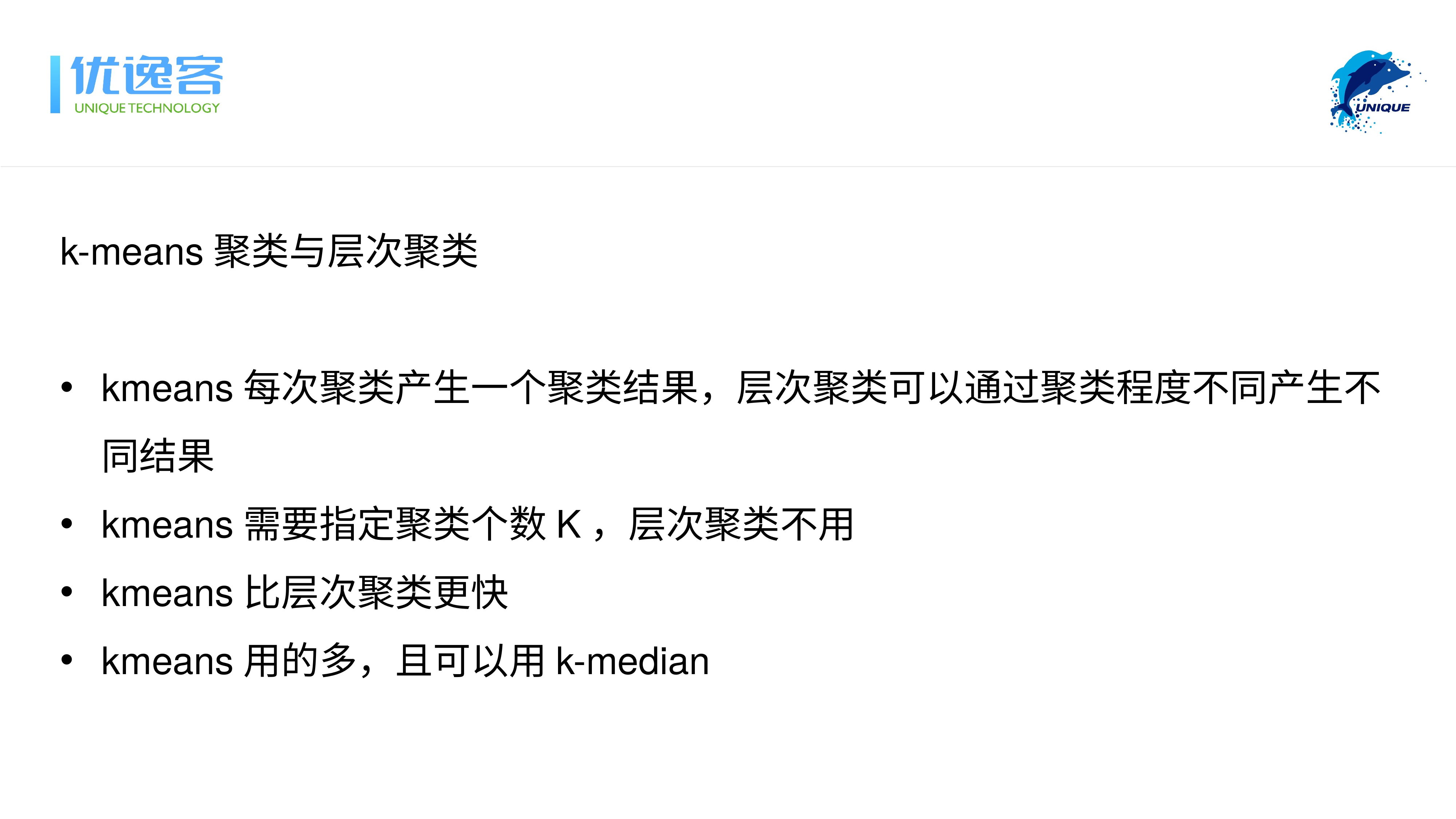

k-means聚类与层次聚类

kmeans每次聚类产生一个聚类结果，层次聚类可以通过聚类程度不同产生不同结果
kmeans需要指定聚类个数K，层次聚类不用
kmeans比层次聚类更快
kmeans用的多，且可以用k-median